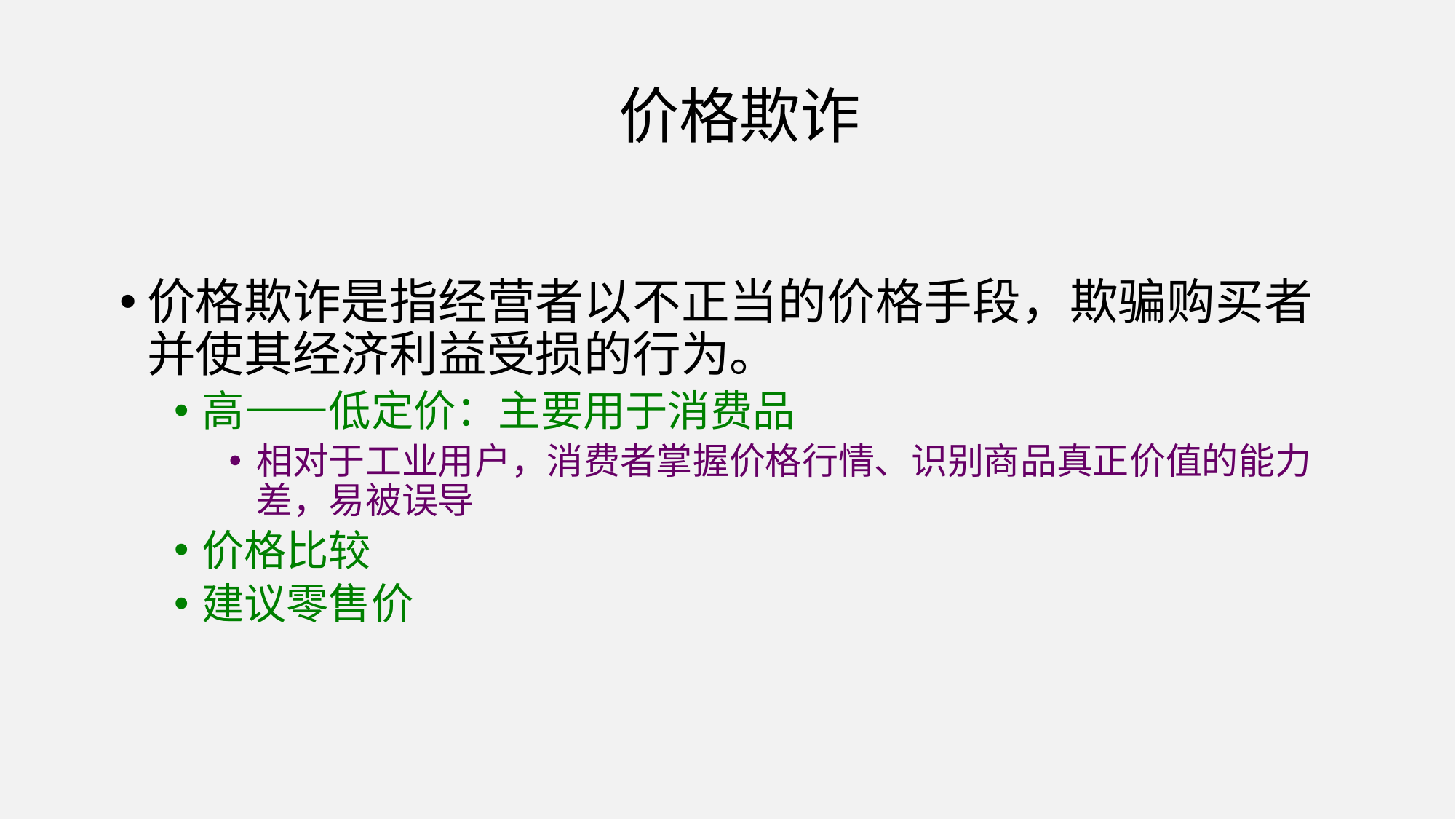

# 价格欺诈
价格欺诈是指经营者以不正当的价格手段，欺骗购买者并使其经济利益受损的行为。
高——低定价：主要用于消费品
相对于工业用户，消费者掌握价格行情、识别商品真正价值的能力差，易被误导
价格比较
建议零售价